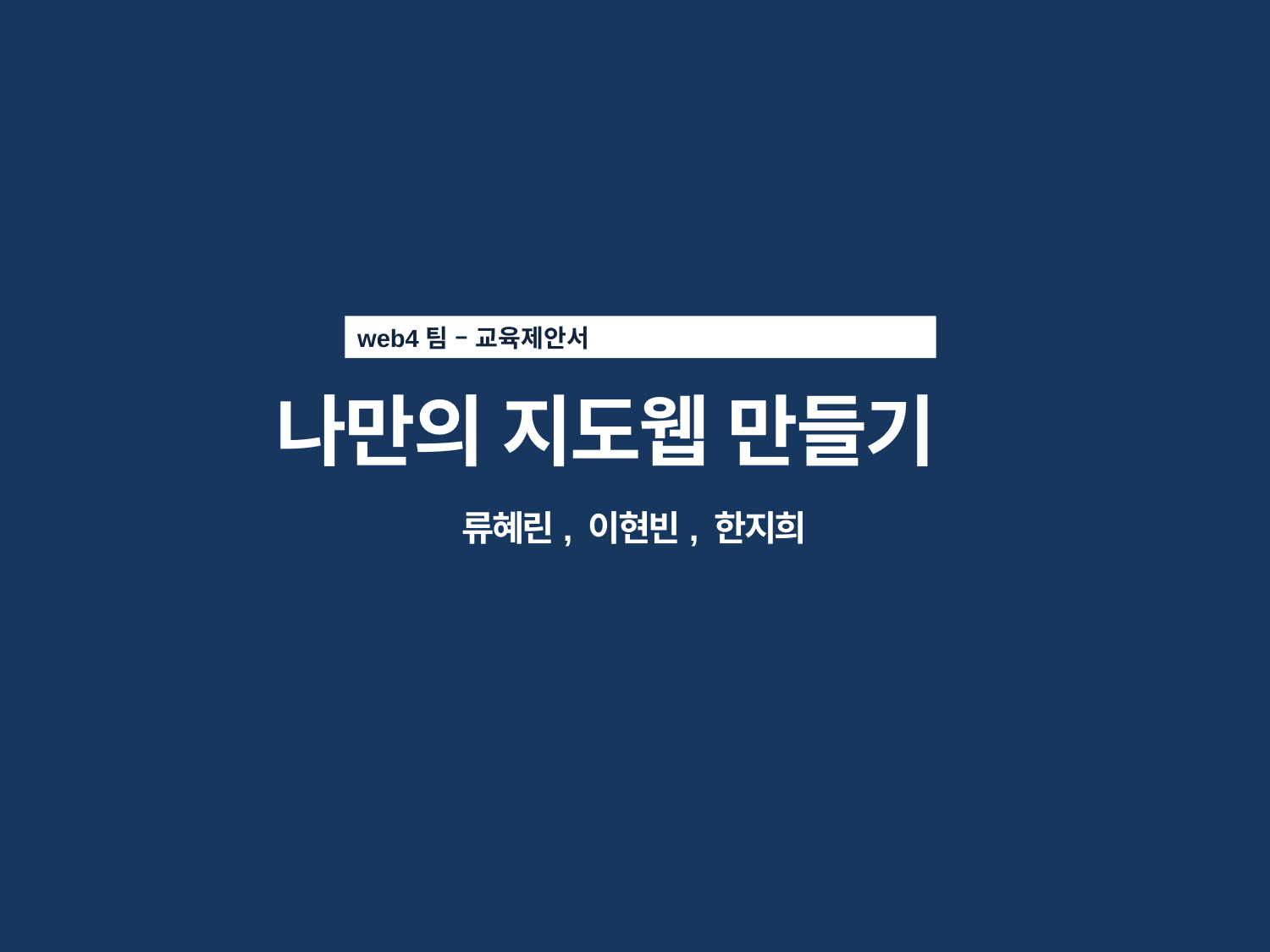

web4팀 – 교육제안서
나만의 지도웹 만들기
류혜린, 이현빈, 한지희